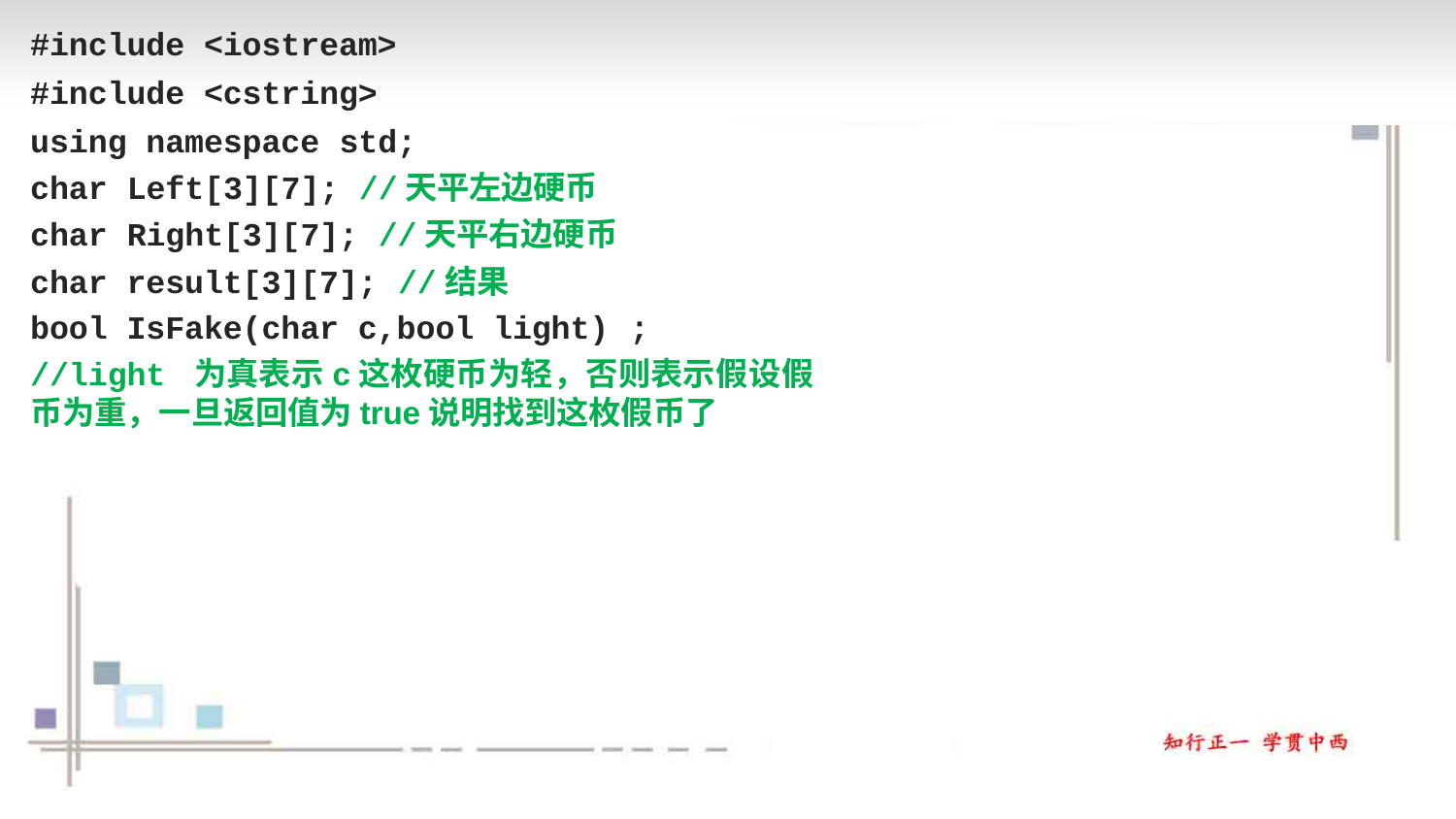

#include <iostream>
#include <cstring>
using namespace std;
char Left[3][7]; //天平左边硬币
char Right[3][7]; //天平右边硬币
char result[3][7]; //结果
bool IsFake(char c,bool light) ;
//light 为真表示c这枚硬币为轻，否则表示假设假币为重，一旦返回值为true说明找到这枚假币了